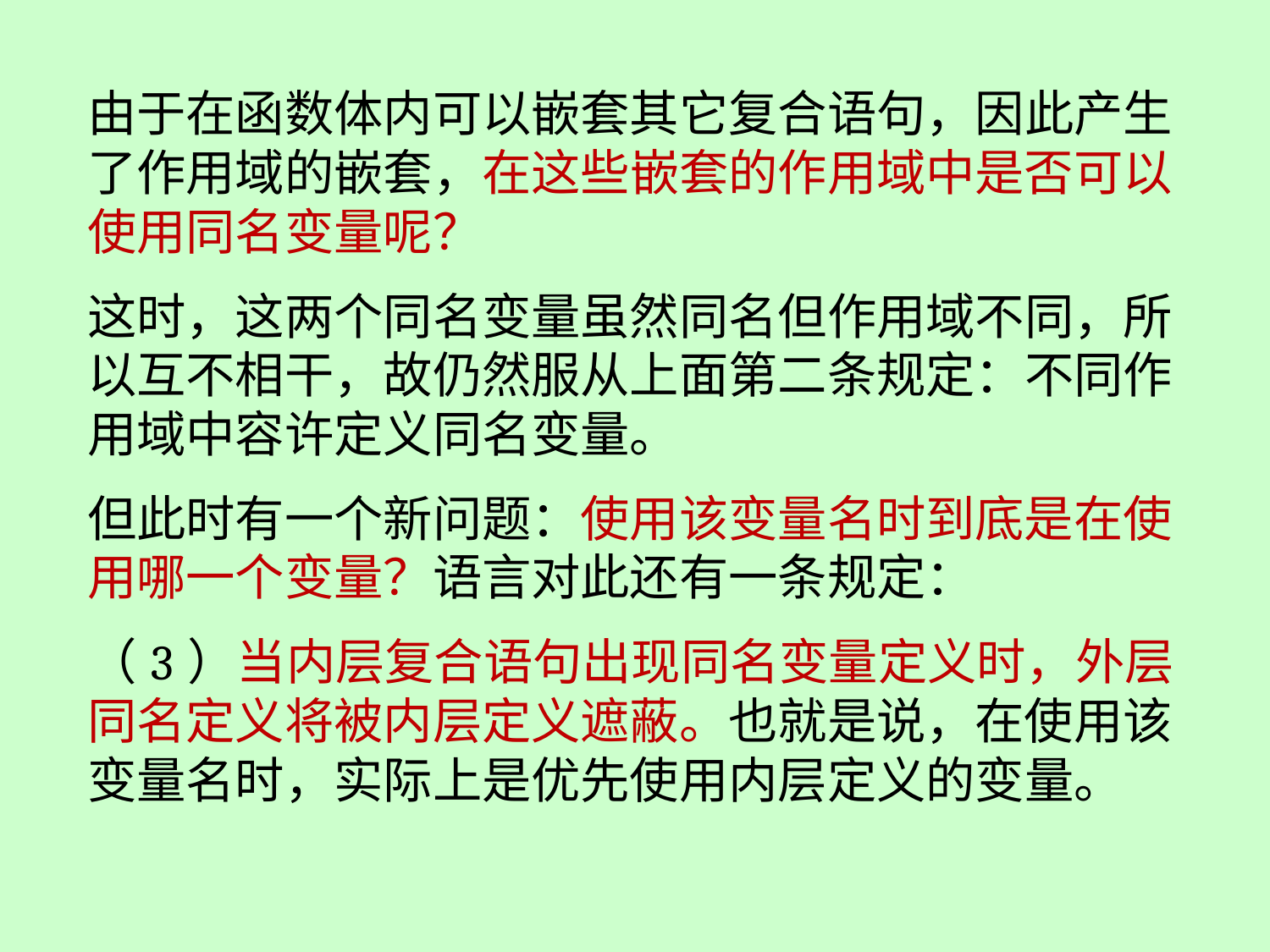

由于在函数体内可以嵌套其它复合语句，因此产生了作用域的嵌套，在这些嵌套的作用域中是否可以使用同名变量呢？
这时，这两个同名变量虽然同名但作用域不同，所以互不相干，故仍然服从上面第二条规定：不同作用域中容许定义同名变量。
但此时有一个新问题：使用该变量名时到底是在使用哪一个变量？语言对此还有一条规定：
（3）当内层复合语句出现同名变量定义时，外层同名定义将被内层定义遮蔽。也就是说，在使用该变量名时，实际上是优先使用内层定义的变量。
38